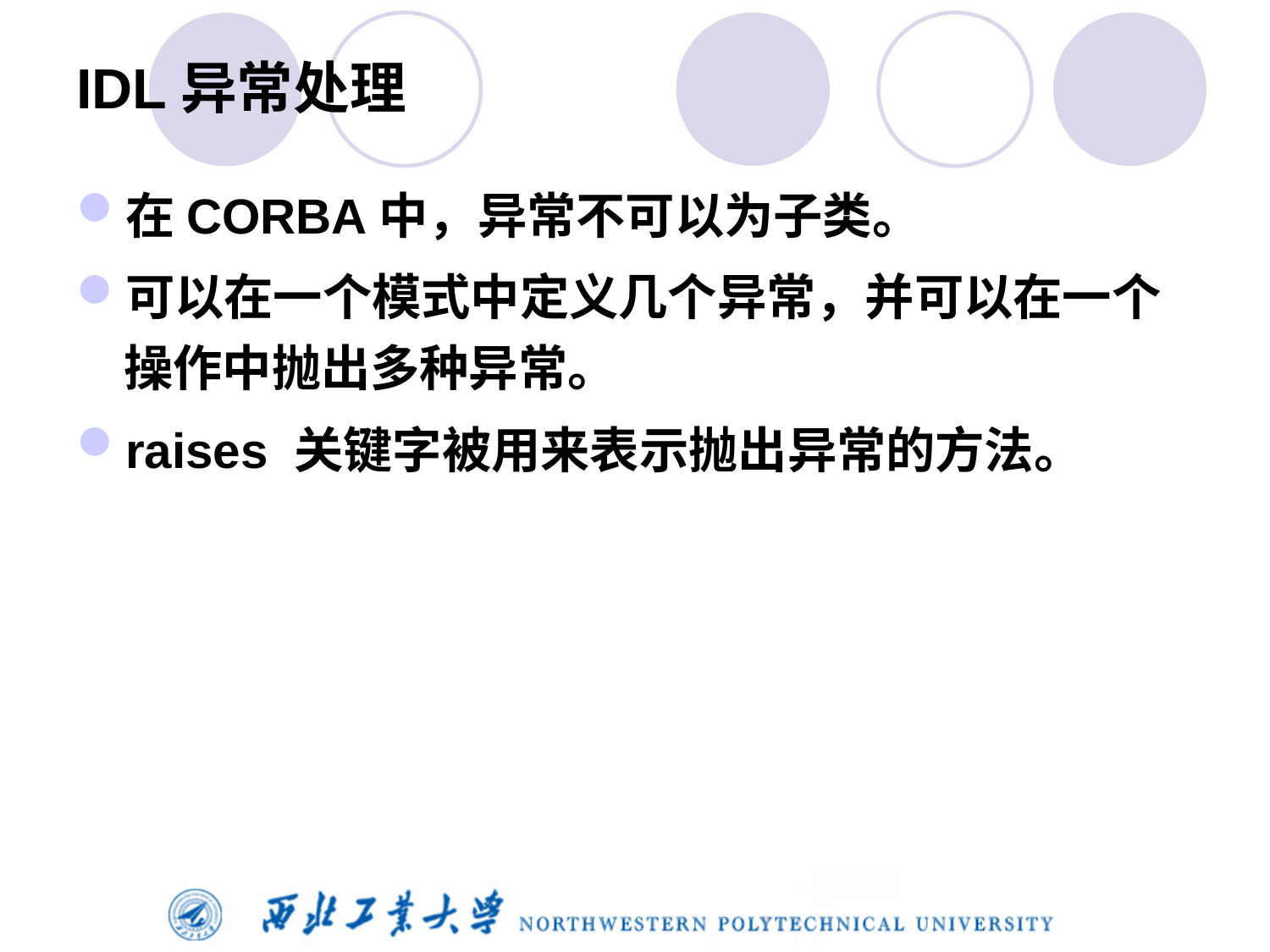

# IDL异常处理
在CORBA中，异常不可以为子类。
可以在一个模式中定义几个异常，并可以在一个操作中抛出多种异常。
raises 关键字被用来表示抛出异常的方法。